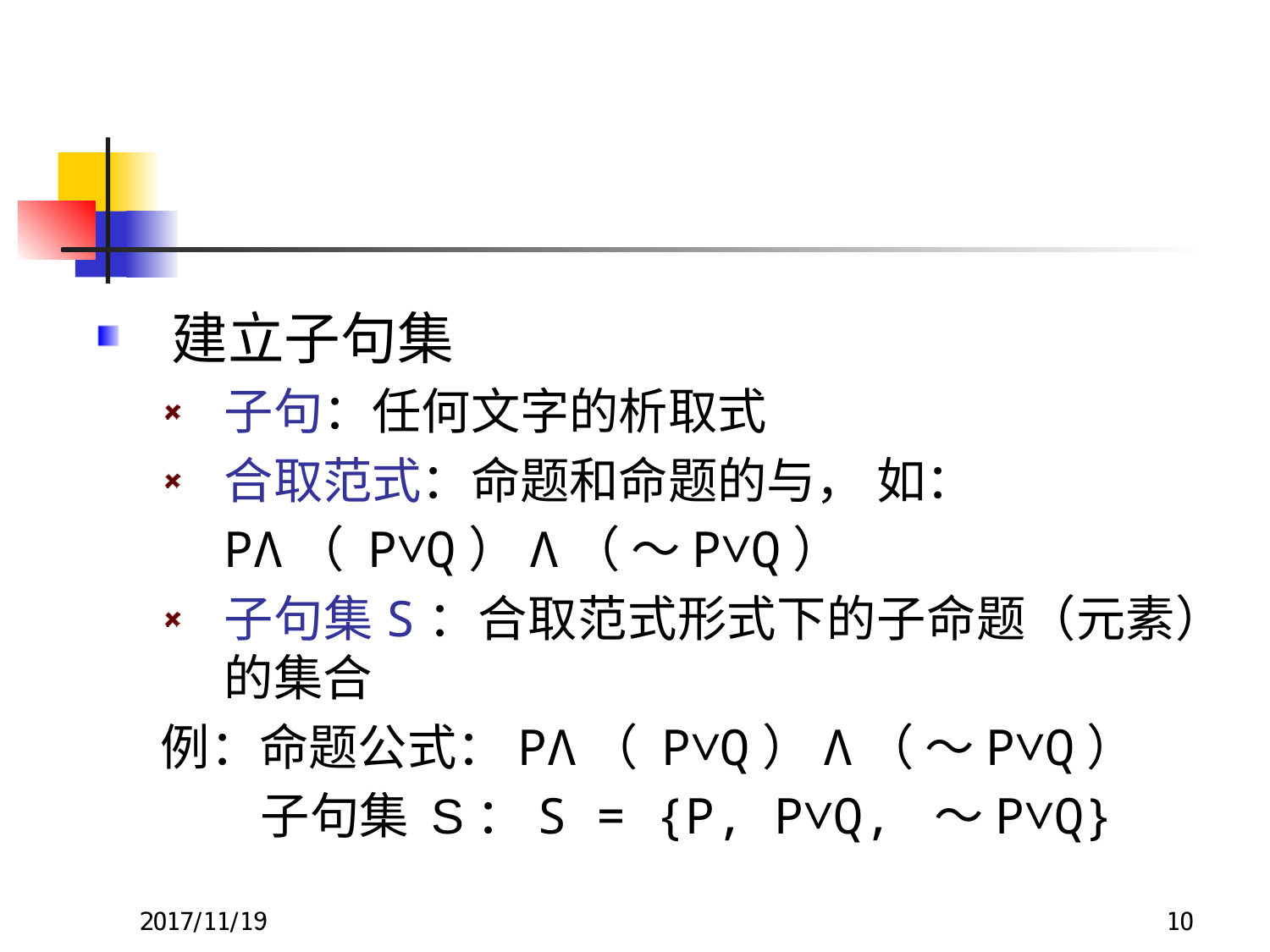

建立子句集
子句：任何文字的析取式
合取范式：命题和命题的与， 如：
	PΛ（ P∨Q）Λ（ ～P∨Q）
子句集S：合取范式形式下的子命题（元素）的集合
例：命题公式：PΛ（ P∨Q）Λ（ ～P∨Q）
        子句集 S：S = {P, P∨Q, ～P∨Q}
2017/11/19
10